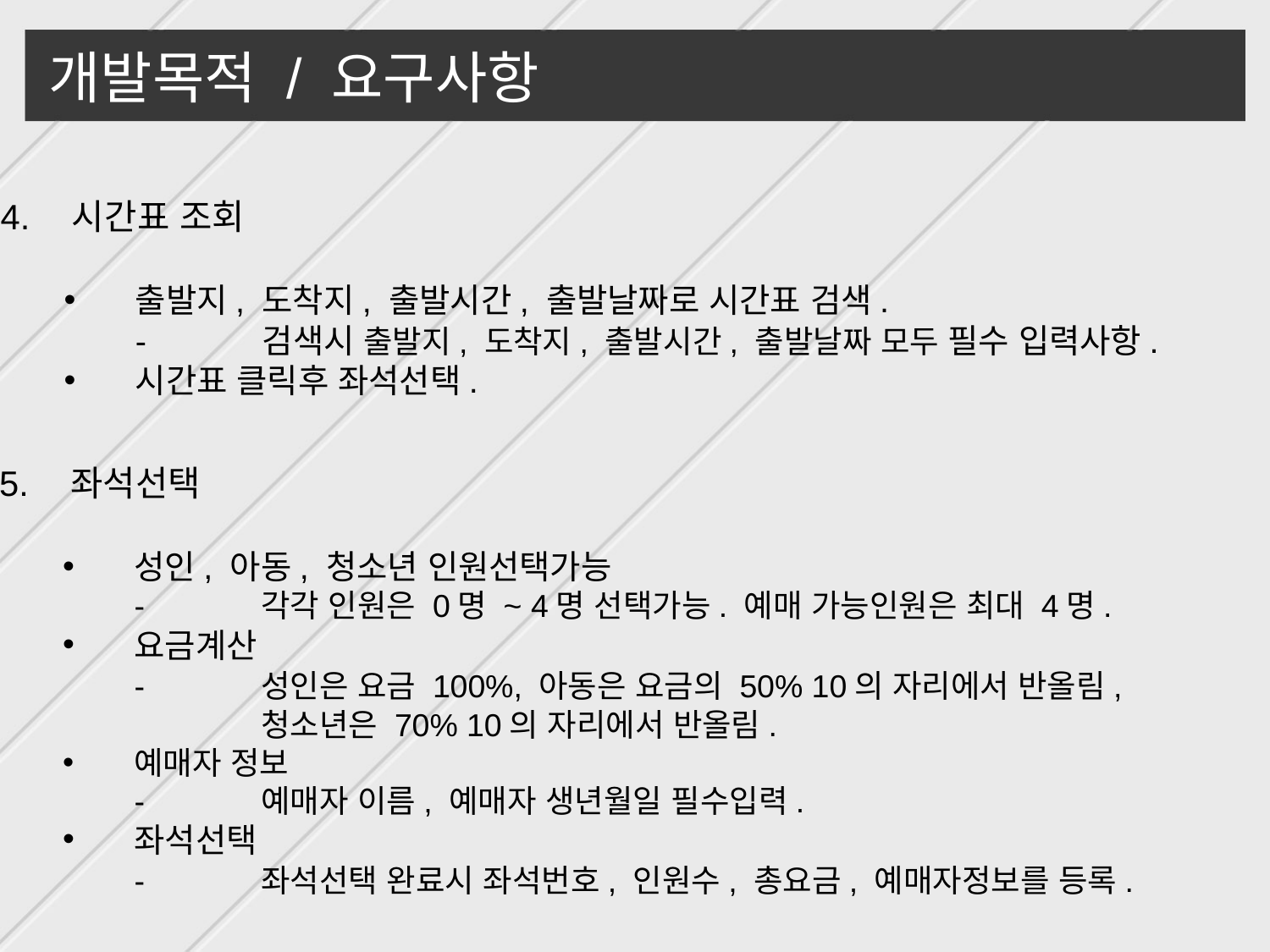

개발목적 / 요구사항
시간표 조회

출발지, 도착지, 출발시간, 출발날짜로 시간표 검색.
	-	검색시 출발지, 도착지, 출발시간, 출발날짜 모두 필수 입력사항.
시간표 클릭후 좌석선택.
좌석선택

성인, 아동, 청소년 인원선택가능
	-	각각 인원은 0명 ~ 4명 선택가능. 예매 가능인원은 최대 4명.
요금계산
	-	성인은 요금 100%, 아동은 요금의 50% 10의 자리에서 반올림,
	청소년은 70% 10의 자리에서 반올림.
예매자 정보
	-	예매자 이름, 예매자 생년월일 필수입력.
좌석선택
	-	좌석선택 완료시 좌석번호, 인원수, 총요금, 예매자정보를 등록.